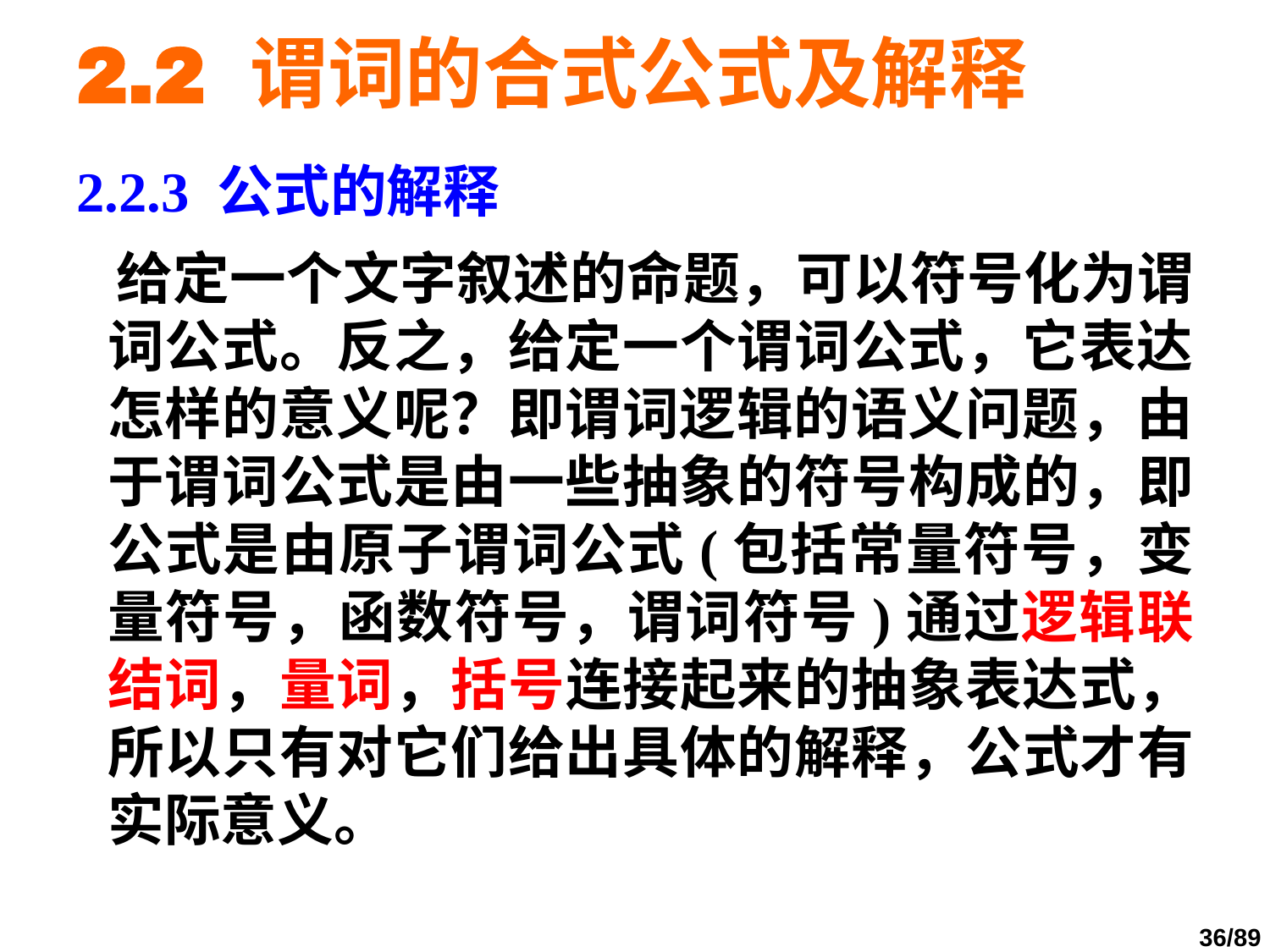

# 2.2 谓词的合式公式及解释
2.2.3 公式的解释
  给定一个文字叙述的命题，可以符号化为谓词公式。反之，给定一个谓词公式，它表达怎样的意义呢？即谓词逻辑的语义问题，由于谓词公式是由一些抽象的符号构成的，即公式是由原子谓词公式(包括常量符号，变量符号，函数符号，谓词符号)通过逻辑联结词，量词，括号连接起来的抽象表达式，所以只有对它们给出具体的解释，公式才有实际意义。